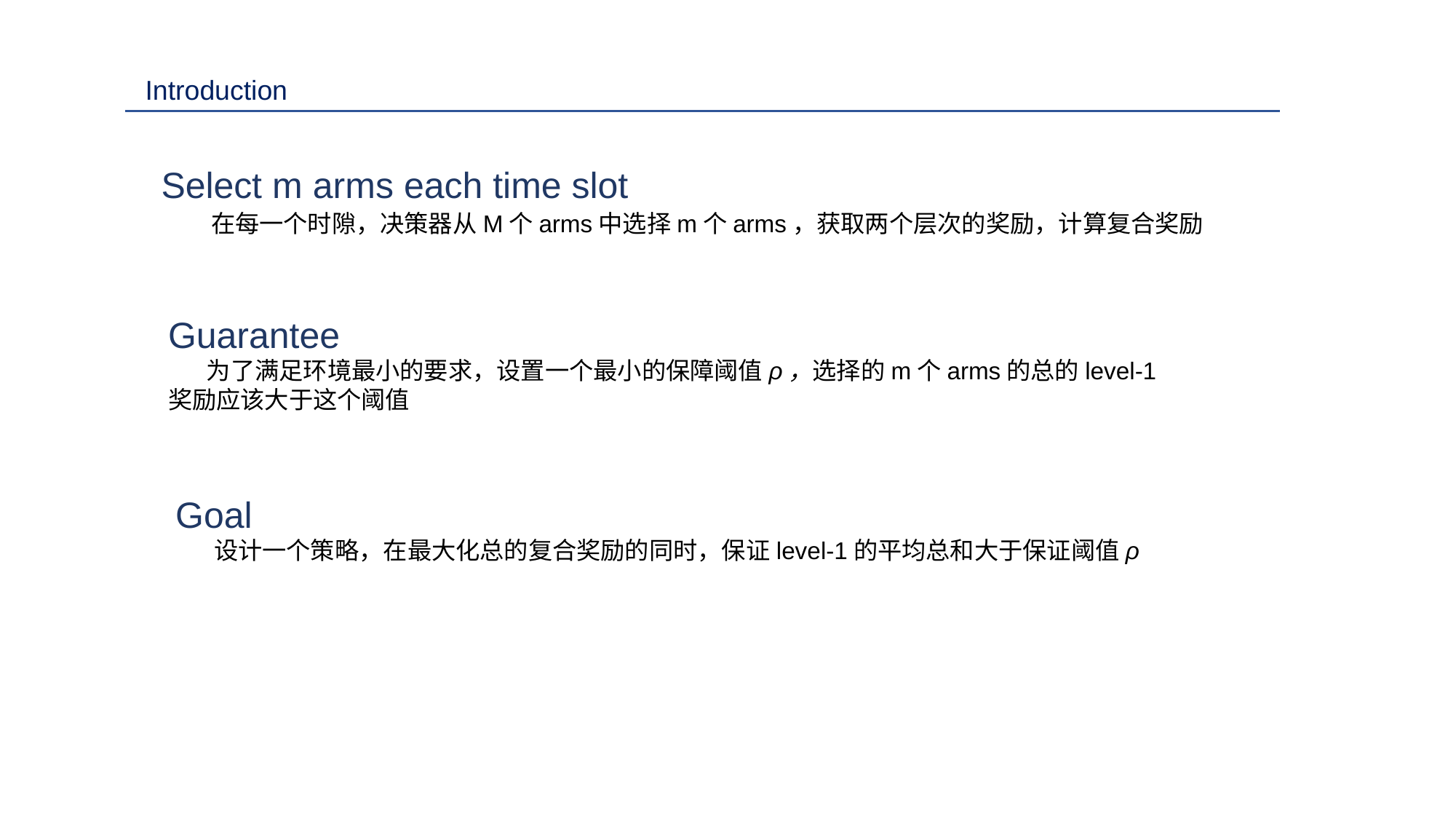

Introduction
Select m arms each time slot
       在每一个时隙，决策器从M个arms中选择m个arms，获取两个层次的奖励，计算复合奖励
Guarantee
      为了满足环境最小的要求，设置一个最小的保障阈值ρ，选择的m个arms的总的level-1
奖励应该大于这个阈值
Goal
      设计一个策略，在最大化总的复合奖励的同时，保证level-1的平均总和大于保证阈值ρ